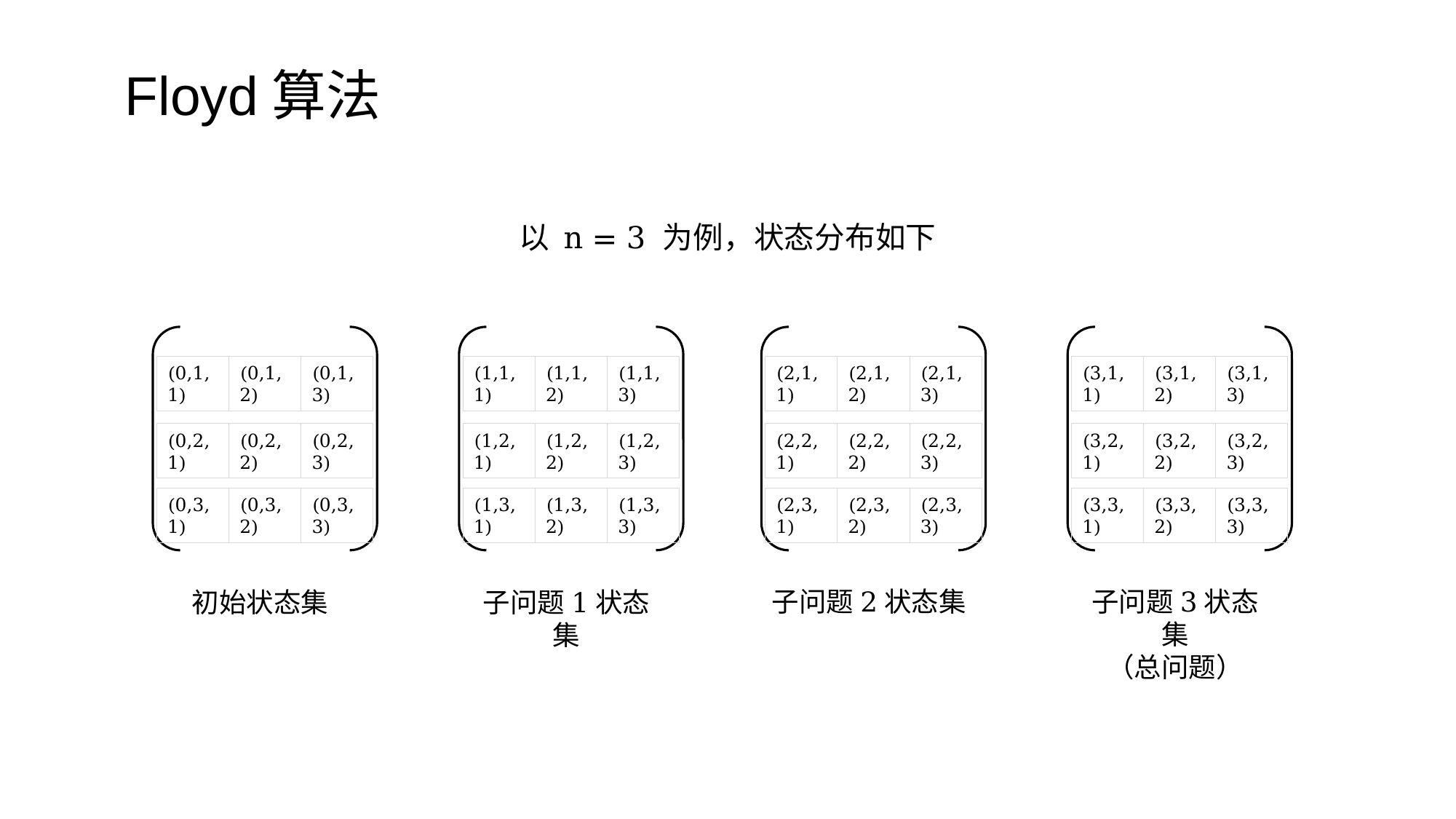

Floyd算法
以 n = 3 为例，状态分布如下

(0,1,3)
(1,1,3)
(2,1,3)
(3,1,3)
(0,1,1)
(0,1,2)
(1,1,1)
(1,1,2)
(2,1,1)
(2,1,2)
(3,1,1)
(3,1,2)
(0,2,3)
(1,2,3)
(2,2,3)
(3,2,3)
(0,2,1)
(0,2,2)
(1,2,1)
(1,2,2)
(2,2,1)
(2,2,2)
(3,2,1)
(3,2,2)
(0,3,3)
(1,3,3)
(2,3,3)
(3,3,3)
(0,3,1)
(0,3,2)
(1,3,1)
(1,3,2)
(2,3,1)
(2,3,2)
(3,3,1)
(3,3,2)
子问题2状态集
子问题3状态集
（总问题）
初始状态集
子问题1状态集